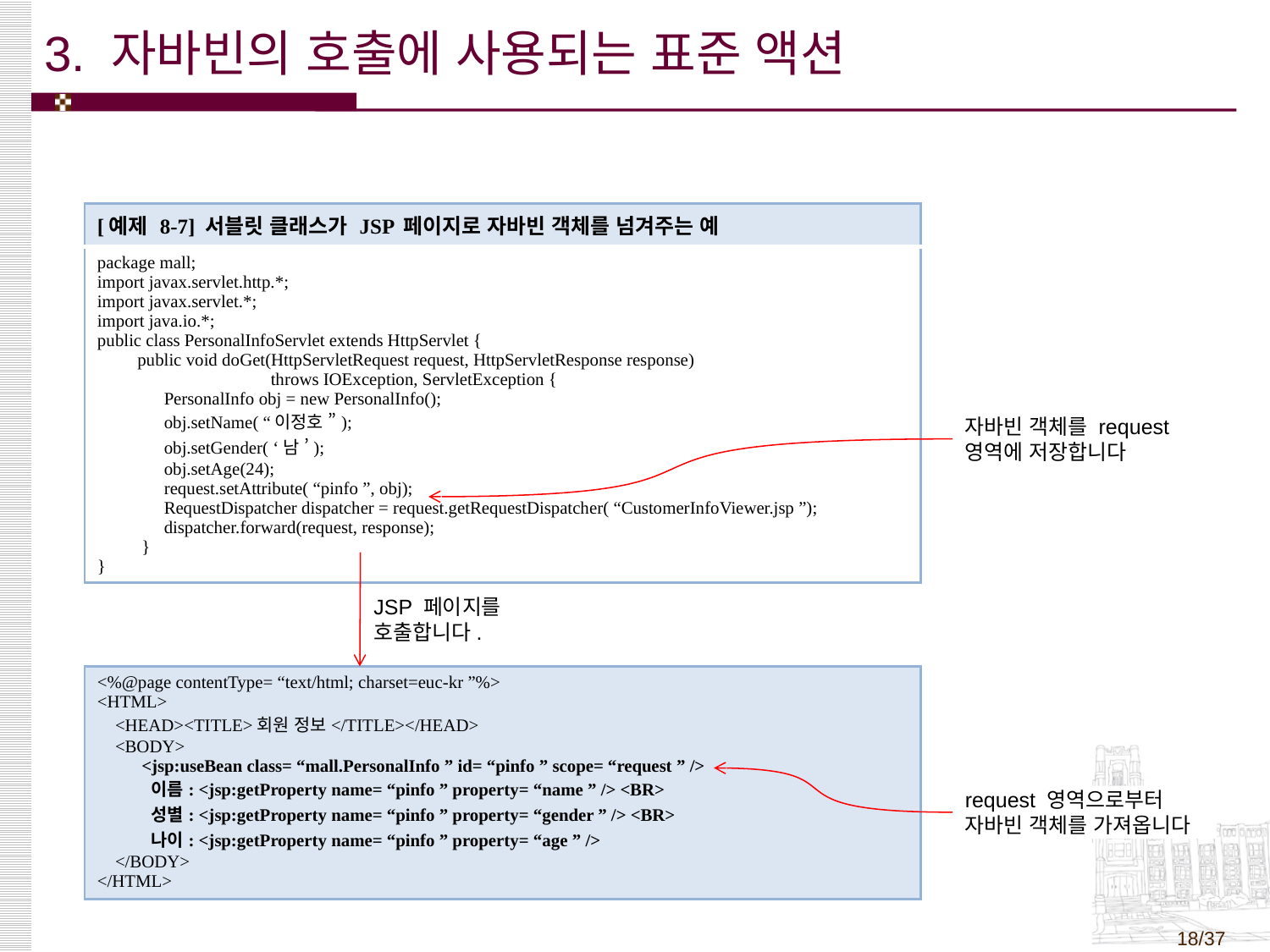

# 3. 자바빈의 호출에 사용되는 표준 액션

| [예제 8-7] 서블릿 클래스가 JSP 페이지로 자바빈 객체를 넘겨주는 예 |
| --- |
| package mall; import javax.servlet.http.\*; import javax.servlet.\*; import java.io.\*; public class PersonalInfoServlet extends HttpServlet { public void doGet(HttpServletRequest request, HttpServletResponse response) throws IOException, ServletException { PersonalInfo obj = new PersonalInfo(); obj.setName( “이정호 ”); obj.setGender( ‘남 ’); obj.setAge(24); request.setAttribute( “pinfo ”, obj); RequestDispatcher dispatcher = request.getRequestDispatcher( “CustomerInfoViewer.jsp ”); dispatcher.forward(request, response); } } |
자바빈 객체를 request
영역에 저장합니다
JSP 페이지를 호출합니다.
| <%@page contentType= “text/html; charset=euc-kr ”%> <HTML> <HEAD><TITLE>회원 정보</TITLE></HEAD> <BODY> <jsp:useBean class= “mall.PersonalInfo ” id= “pinfo ” scope= “request ” /> 이름: <jsp:getProperty name= “pinfo ” property= “name ” /> <BR> 성별: <jsp:getProperty name= “pinfo ” property= “gender ” /> <BR> 나이: <jsp:getProperty name= “pinfo ” property= “age ” /> </BODY> </HTML> |
| --- |
request 영역으로부터
자바빈 객체를 가져옵니다